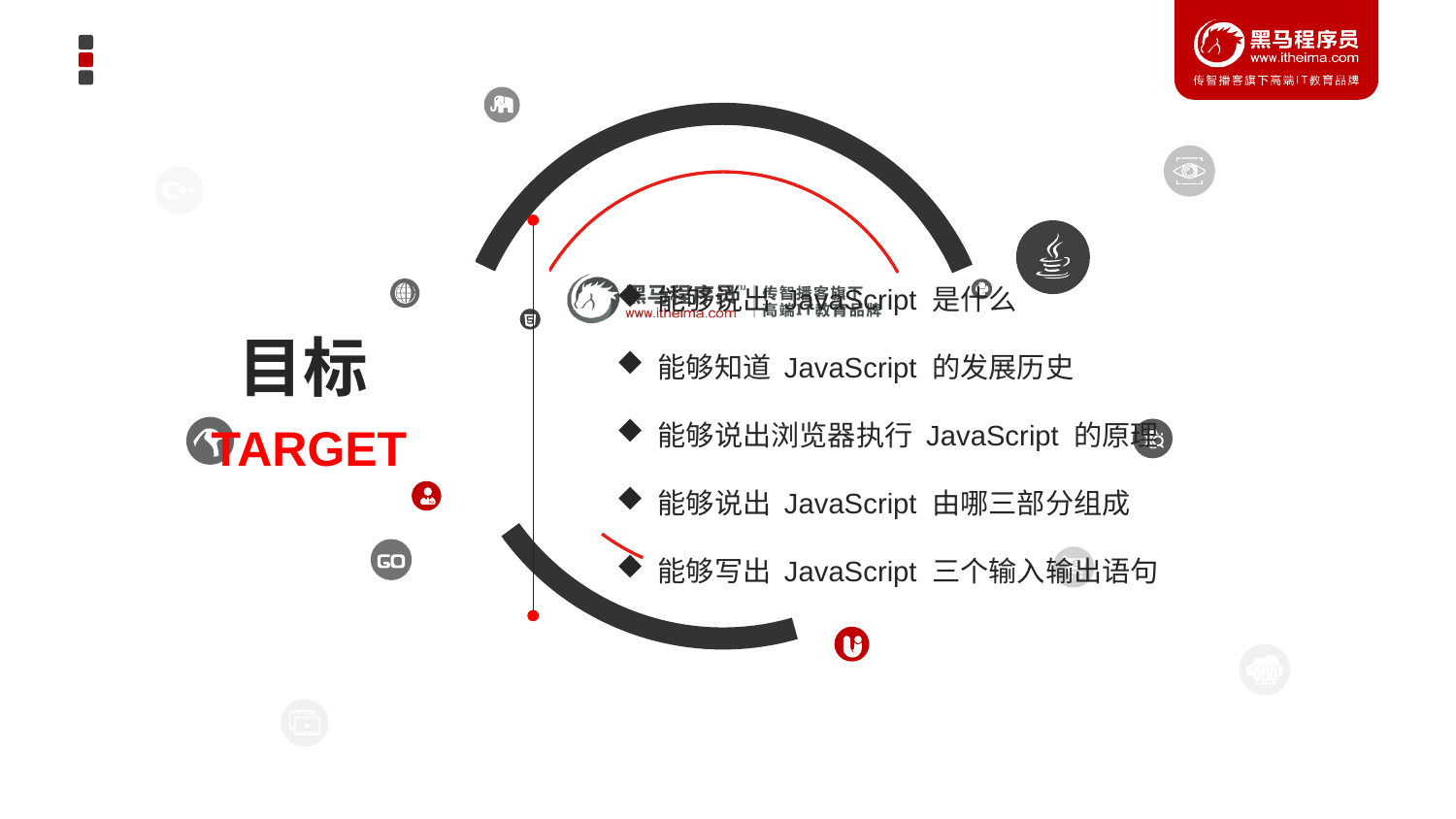

能够说出 JavaScript 是什么
 能够知道 JavaScript 的发展历史
 能够说出浏览器执行 JavaScript 的原理
 能够说出 JavaScript 由哪三部分组成
 能够写出 JavaScript 三个输入输出语句
目标
TARGET